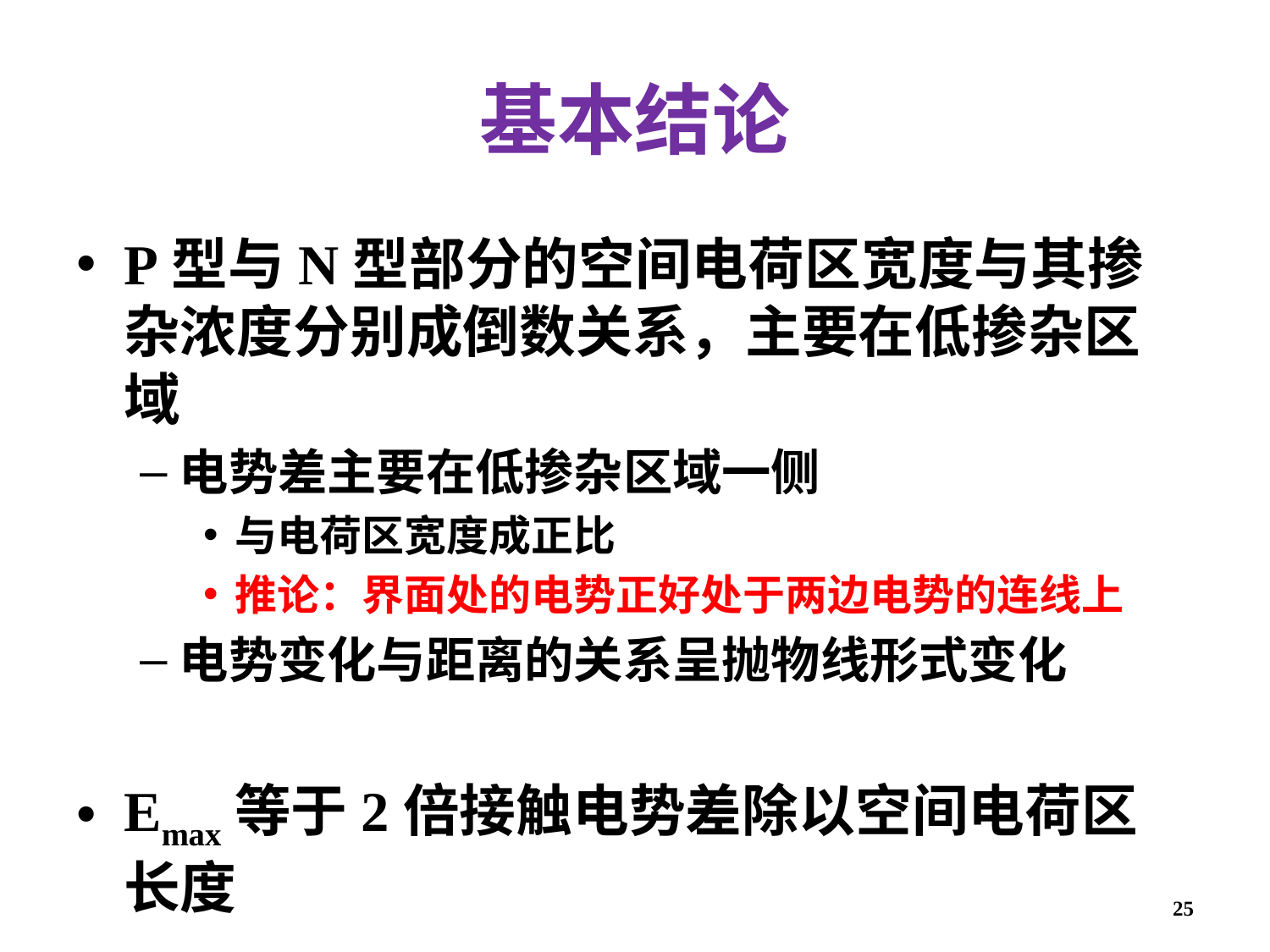

# 基本结论
P型与N型部分的空间电荷区宽度与其掺杂浓度分别成倒数关系，主要在低掺杂区域
电势差主要在低掺杂区域一侧
与电荷区宽度成正比
推论：界面处的电势正好处于两边电势的连线上
电势变化与距离的关系呈抛物线形式变化

Emax等于2倍接触电势差除以空间电荷区长度
25